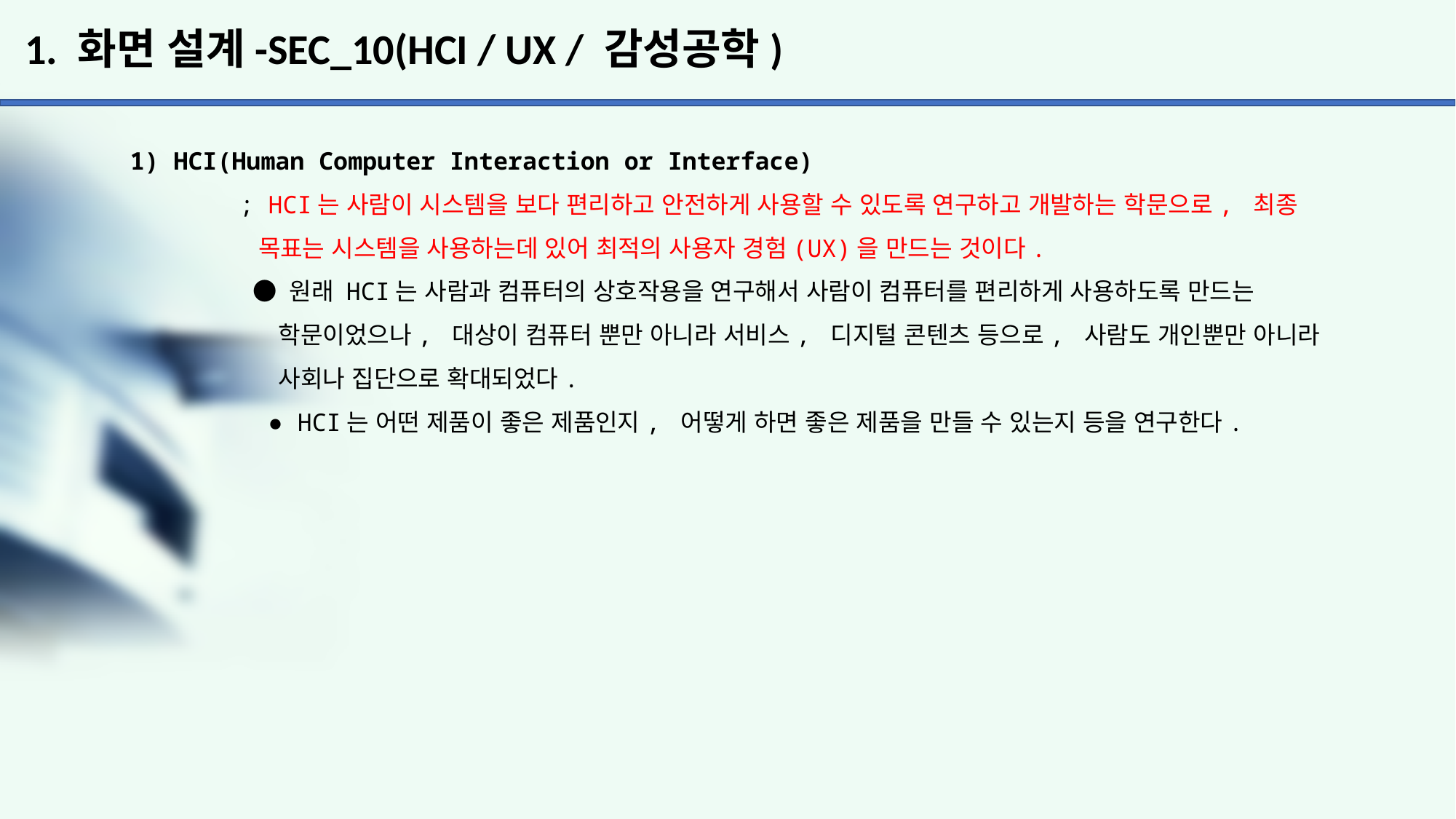

# 1. 화면 설계-SEC_10(HCI / UX / 감성공학)
1) HCI(Human Computer Interaction or Interface)
	; HCI는 사람이 시스템을 보다 편리하고 안전하게 사용할 수 있도록 연구하고 개발하는 학문으로, 최종
	  목표는 시스템을 사용하는데 있어 최적의 사용자 경험(UX)을 만드는 것이다.
	  ● 원래 HCI는 사람과 컴퓨터의 상호작용을 연구해서 사람이 컴퓨터를 편리하게 사용하도록 만드는
	     학문이었으나, 대상이 컴퓨터 뿐만 아니라 서비스, 디지털 콘텐츠 등으로, 사람도 개인뿐만 아니라
	     사회나 집단으로 확대되었다.
	  ● HCI는 어떤 제품이 좋은 제품인지, 어떻게 하면 좋은 제품을 만들 수 있는지 등을 연구한다.